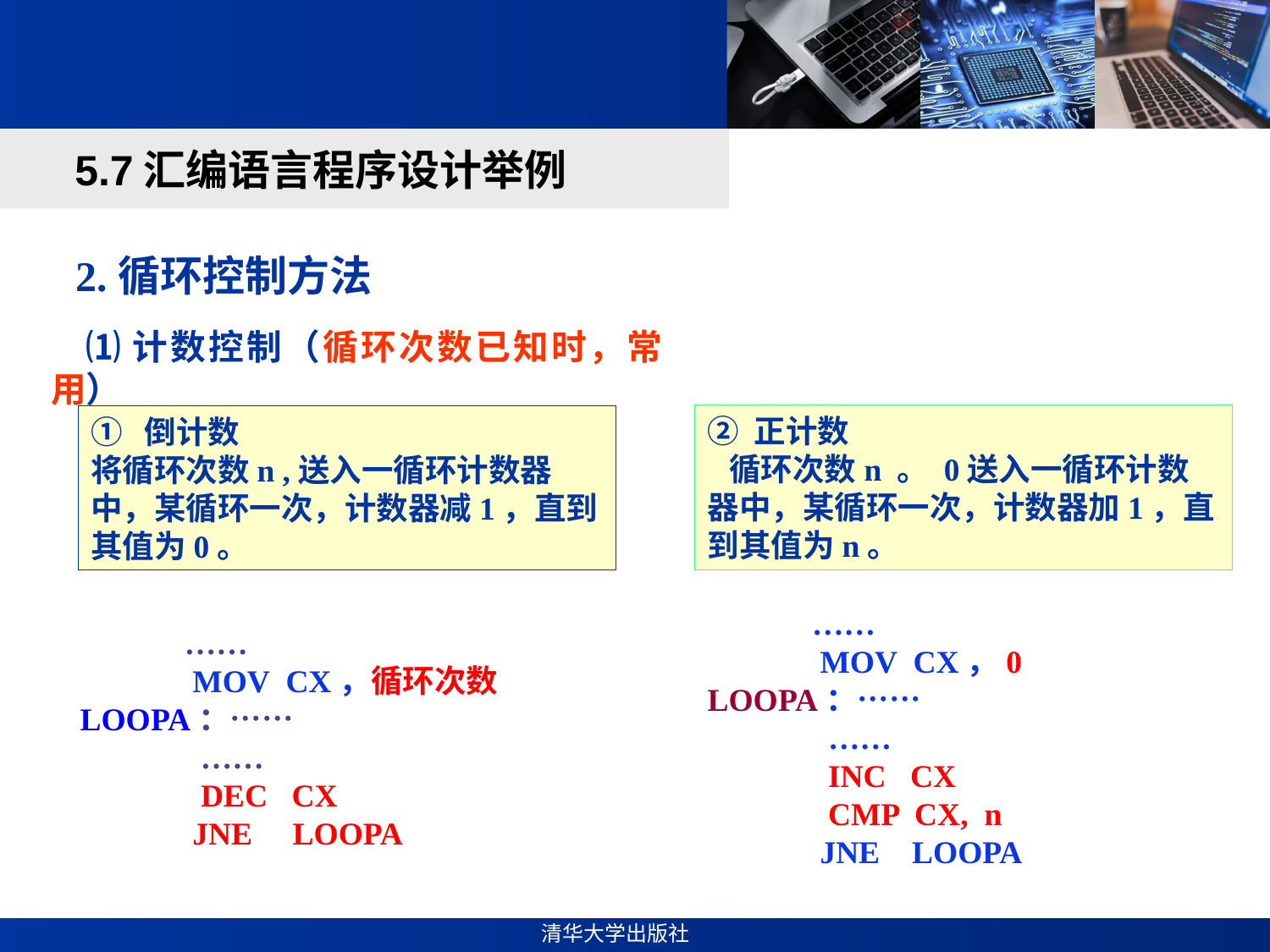

#
5.7汇编语言程序设计举例

2.循环控制方法
⑴计数控制（循环次数已知时，常用）
② 正计数
  循环次数n 。 0送入一循环计数器中，某循环一次，计数器加1，直到其值为n。
①  倒计数
将循环次数n ,送入一循环计数器中，某循环一次，计数器减1，直到其值为0。
             ……
              MOV  CX，0
LOOPA：……
               ……
               INC   CX
               CMP  CX,  n
              JNE    LOOPA
             ……
              MOV  CX，循环次数
LOOPA：……
               ……
               DEC   CX
              JNE     LOOPA